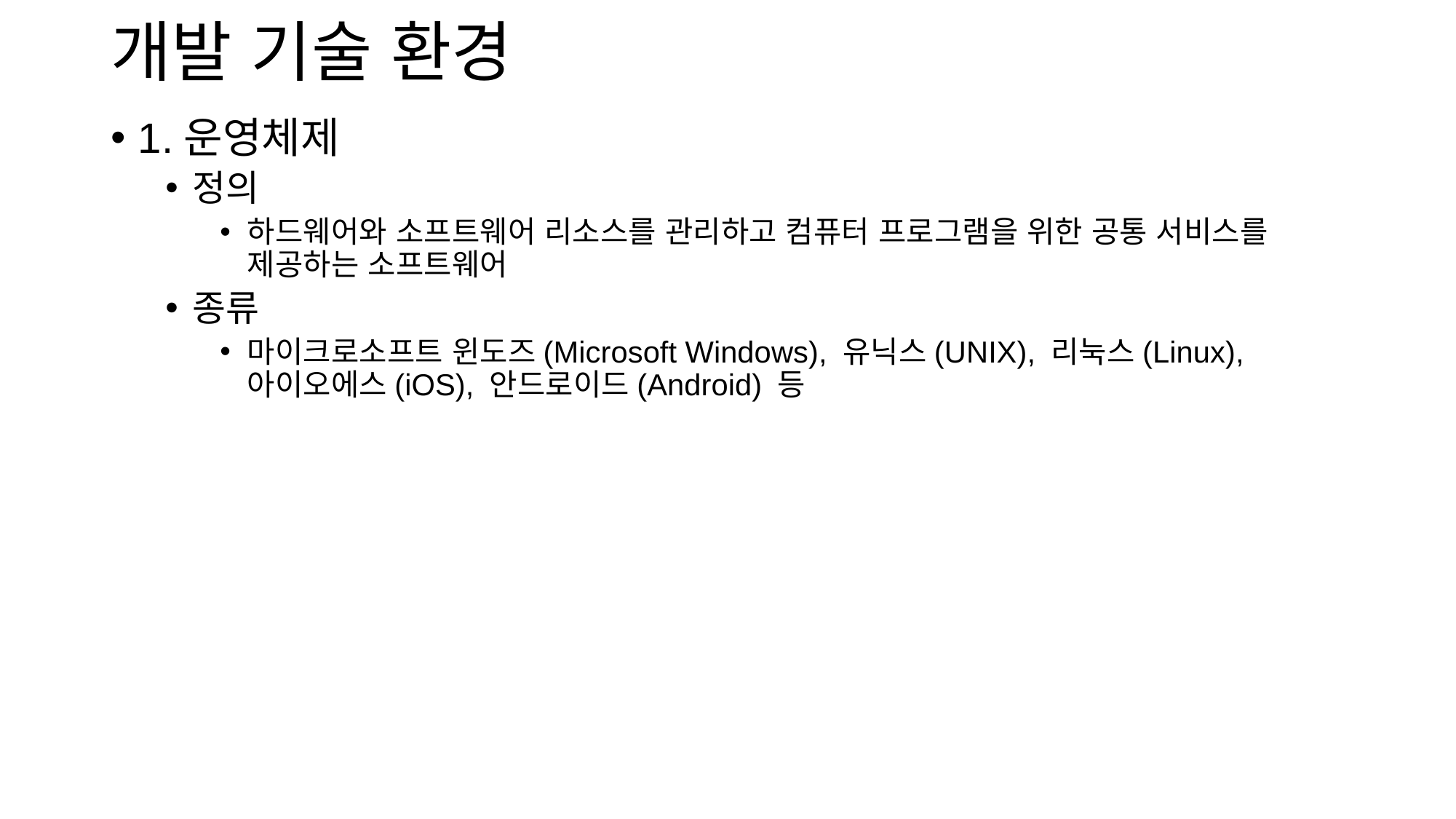

# 개발 기술 환경
1.운영체제
정의
하드웨어와 소프트웨어 리소스를 관리하고 컴퓨터 프로그램을 위한 공통 서비스를 제공하는 소프트웨어
종류
마이크로소프트 윈도즈(Microsoft Windows), 유닉스(UNIX), 리눅스(Linux), 아이오에스(iOS), 안드로이드(Android) 등